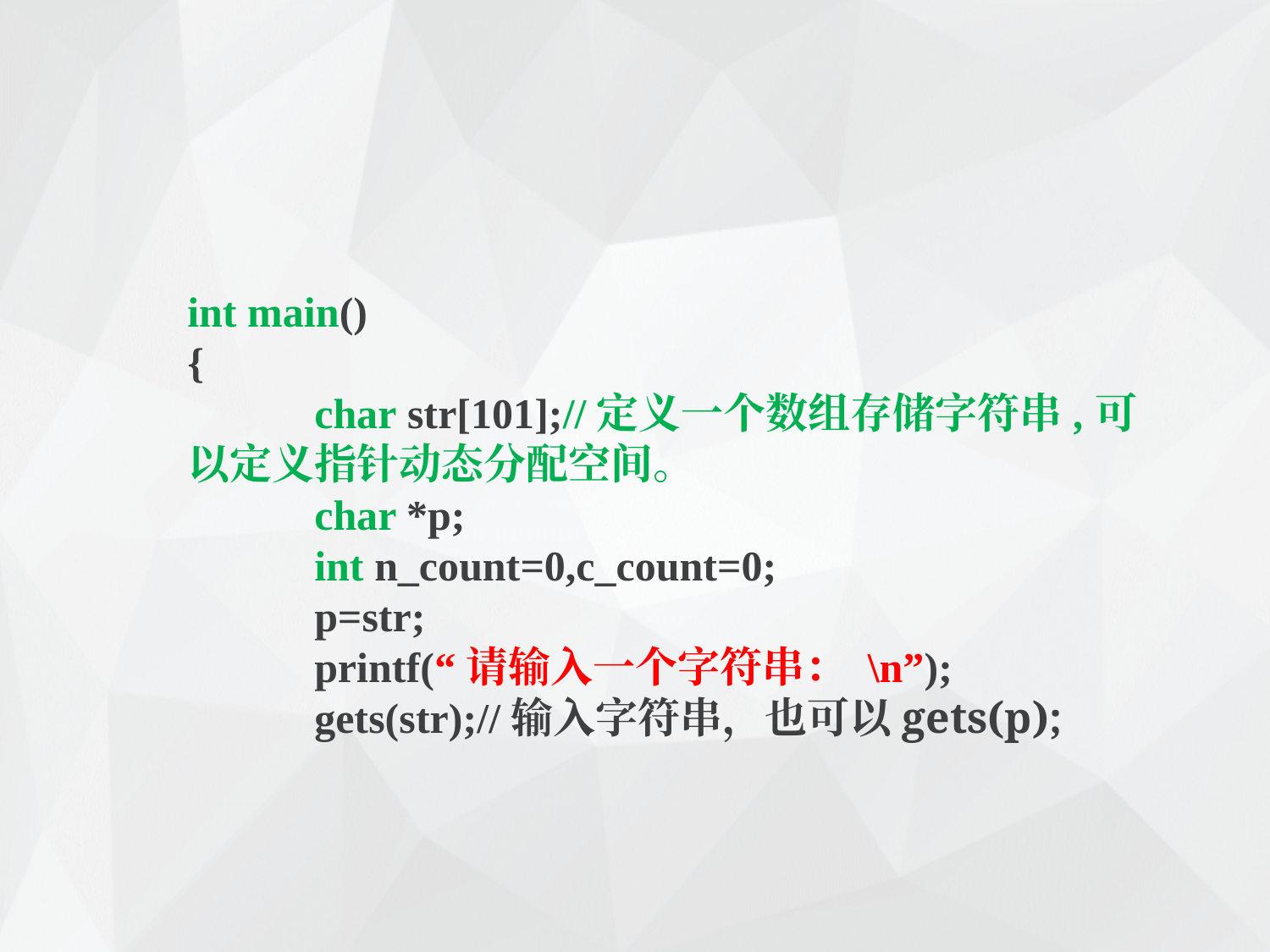

int main()
{
	char str[101];//定义一个数组存储字符串,可以定义指针动态分配空间。
	char *p;
	int n_count=0,c_count=0;
	p=str;
	printf(“请输入一个字符串： \n”);
	gets(str);//输入字符串，也可以gets(p);